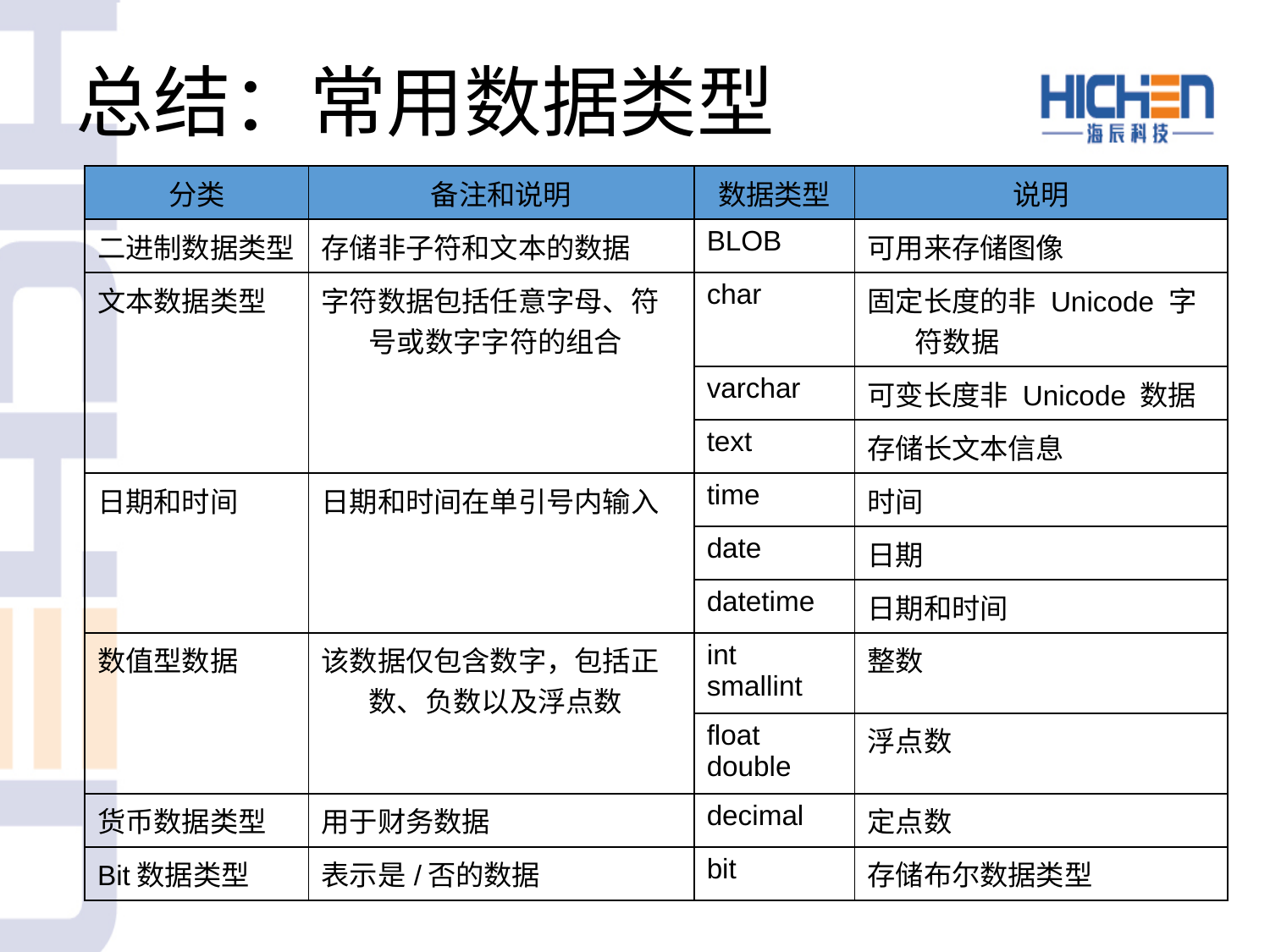

# 总结：常用数据类型
| 分类 | 备注和说明 | 数据类型 | 说明 |
| --- | --- | --- | --- |
| 二进制数据类型 | 存储非子符和文本的数据 | BLOB | 可用来存储图像 |
| 文本数据类型 | 字符数据包括任意字母、符号或数字字符的组合 | char | 固定长度的非 Unicode 字符数据 |
|  |  | varchar | 可变长度非 Unicode 数据 |
|  |  | text | 存储长文本信息 |
| 日期和时间 | 日期和时间在单引号内输入 | time | 时间 |
|  |  | date | 日期 |
|  |  | datetime | 日期和时间 |
| 数值型数据 | 该数据仅包含数字，包括正数、负数以及浮点数 | int smallint | 整数 |
|  |  | float double | 浮点数 |
| 货币数据类型 | 用于财务数据 | decimal | 定点数 |
| Bit数据类型 | 表示是/否的数据 | bit | 存储布尔数据类型 |